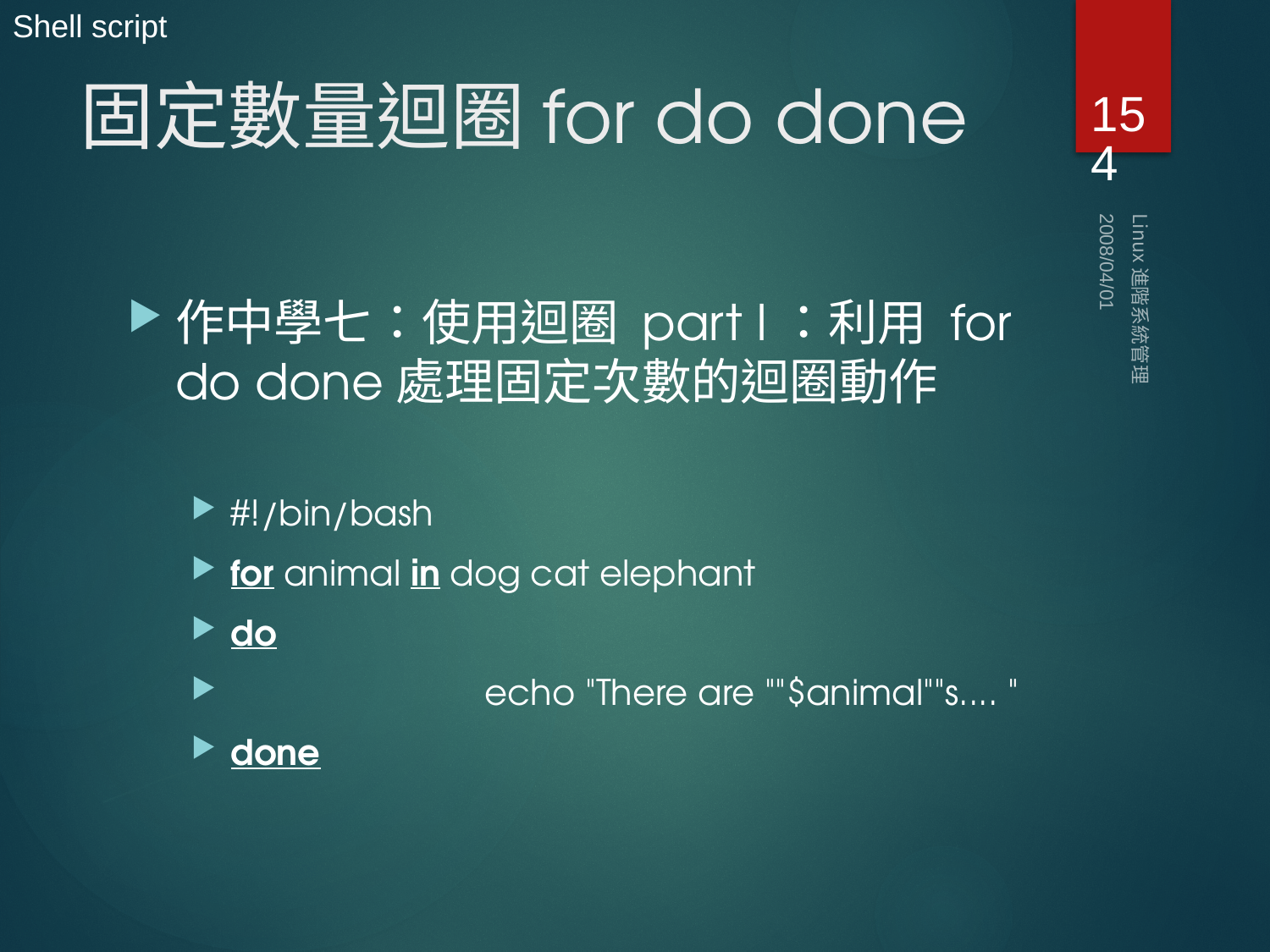

Shell script
154
# 固定數量迴圈for do done
2008/04/01
作中學七：使用迴圈 part I：利用 for do done處理固定次數的迴圈動作

#!/bin/bash
for animal in dog cat elephant
do
		echo "There are ""$animal""s.... "
done

Linux 進階系統管理